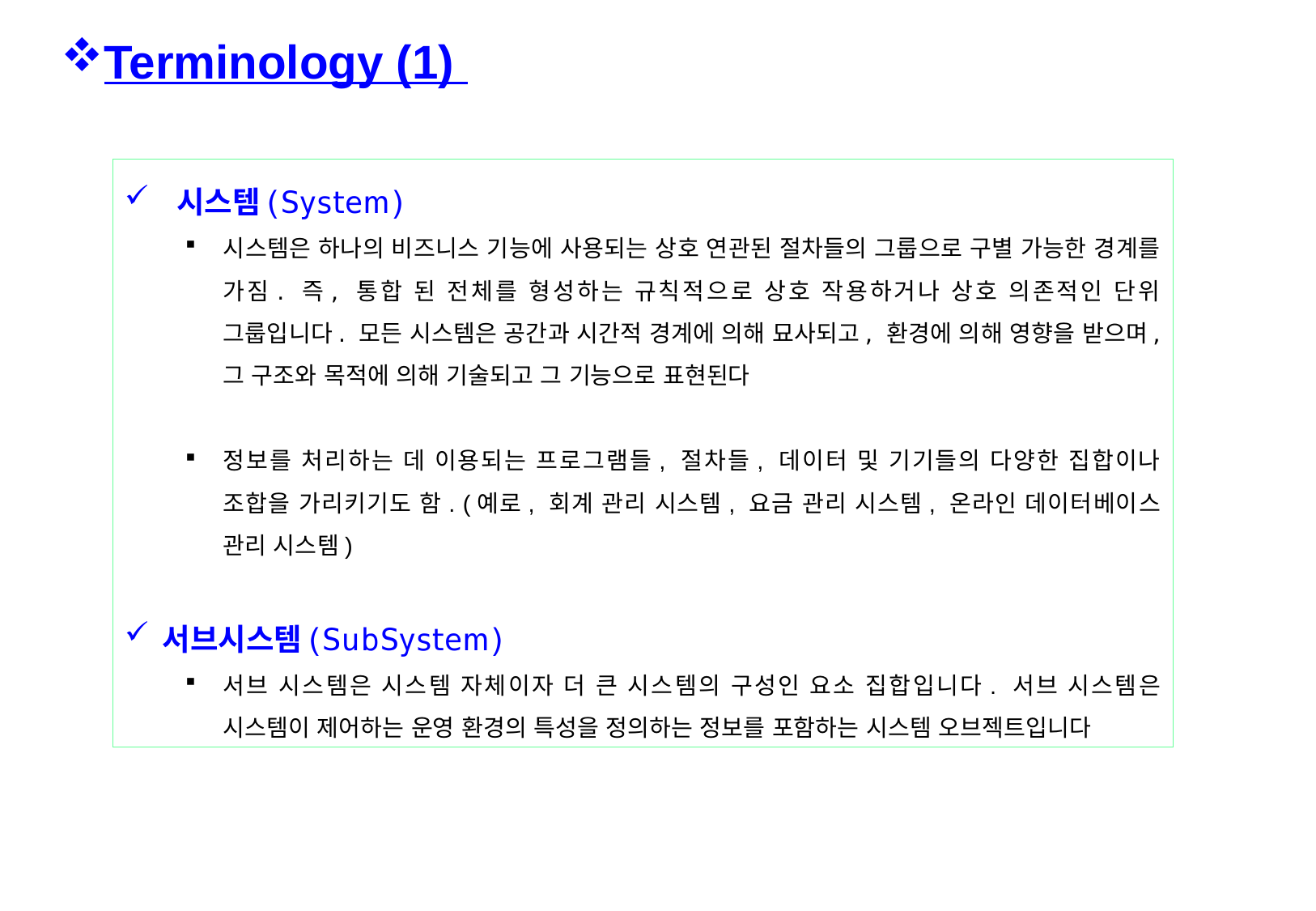

Terminology (1)
 시스템(System)
시스템은 하나의 비즈니스 기능에 사용되는 상호 연관된 절차들의 그룹으로 구별 가능한 경계를 가짐. 즉, 통합 된 전체를 형성하는 규칙적으로 상호 작용하거나 상호 의존적인 단위 그룹입니다. 모든 시스템은 공간과 시간적 경계에 의해 묘사되고, 환경에 의해 영향을 받으며, 그 구조와 목적에 의해 기술되고 그 기능으로 표현된다

정보를 처리하는 데 이용되는 프로그램들, 절차들, 데이터 및 기기들의 다양한 집합이나 조합을 가리키기도 함. (예로, 회계 관리 시스템, 요금 관리 시스템, 온라인 데이터베이스 관리 시스템)

서브시스템(SubSystem)
서브 시스템은 시스템 자체이자 더 큰 시스템의 구성인 요소 집합입니다. 서브 시스템은 시스템이 제어하는 운영 환경의 특성을 정의하는 정보를 포함하는 시스템 오브젝트입니다